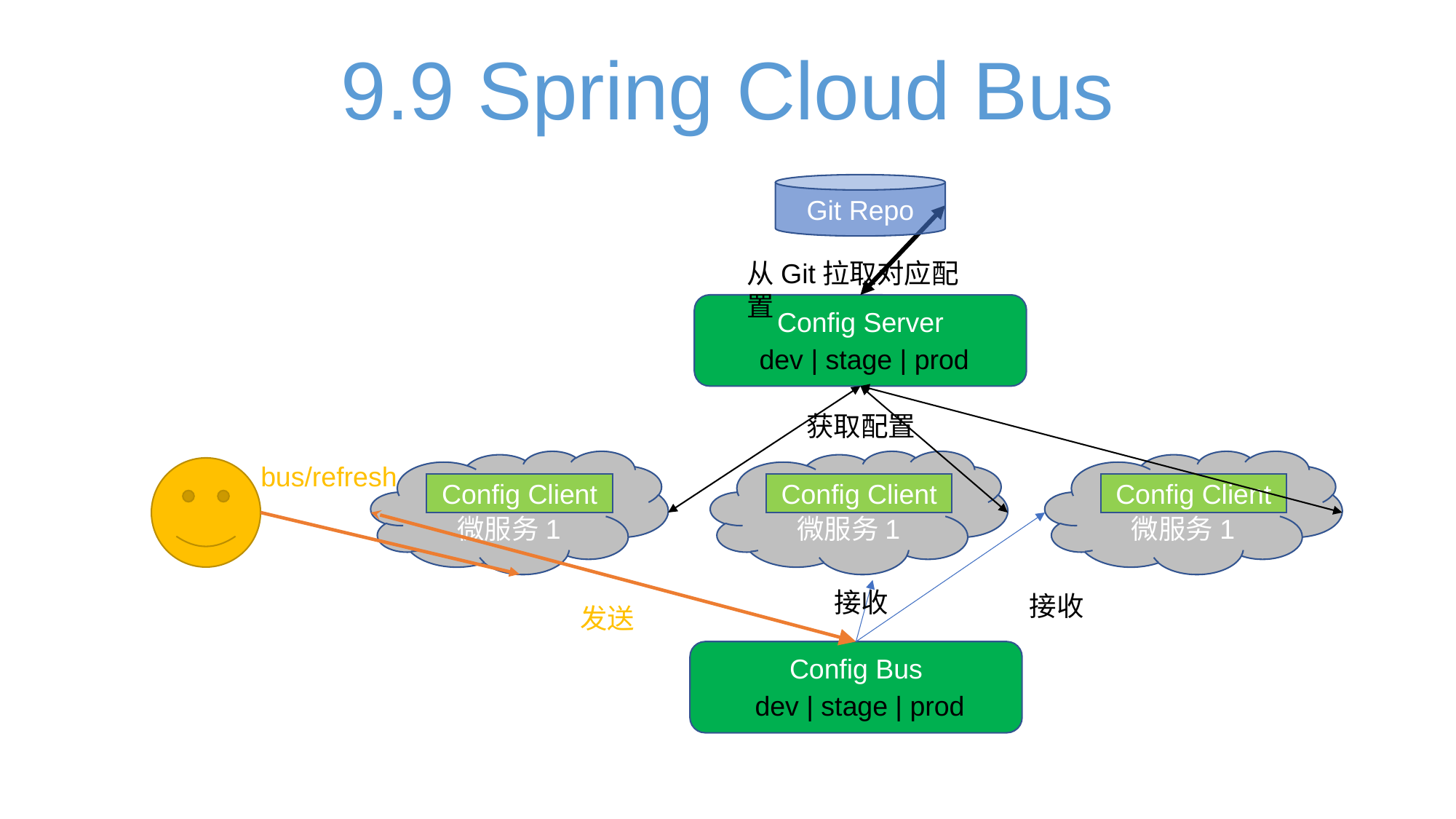

9.9 Spring Cloud Bus
Git Repo
从Git拉取对应配置
Config Server
dev | stage | prod
获取配置
微服务1
Config Client
微服务1
Config Client
微服务1
Config Client
bus/refresh

接收
接收
发送
Config Bus
dev | stage | prod